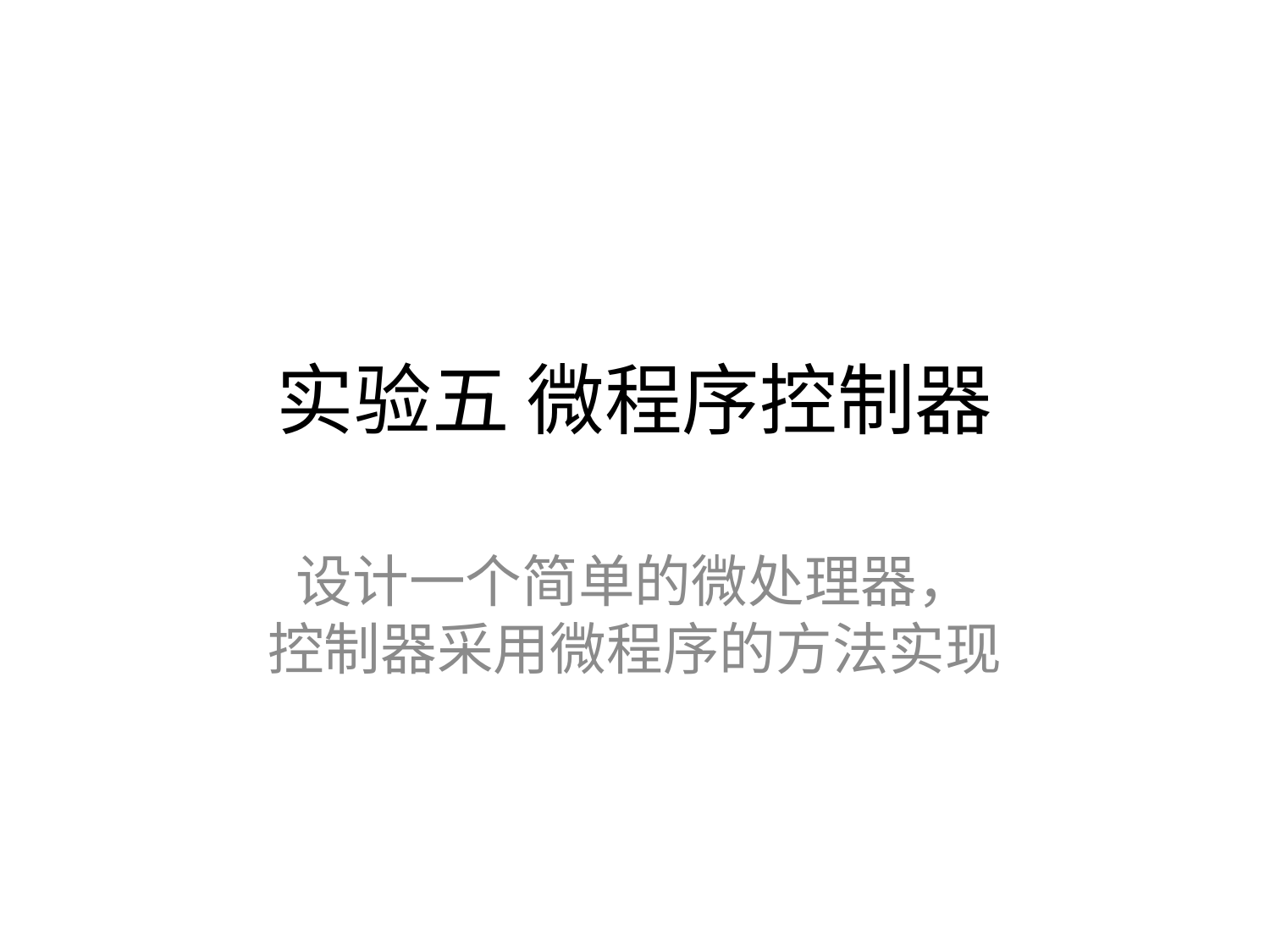

# 实验五 微程序控制器
设计一个简单的微处理器，
控制器采用微程序的方法实现